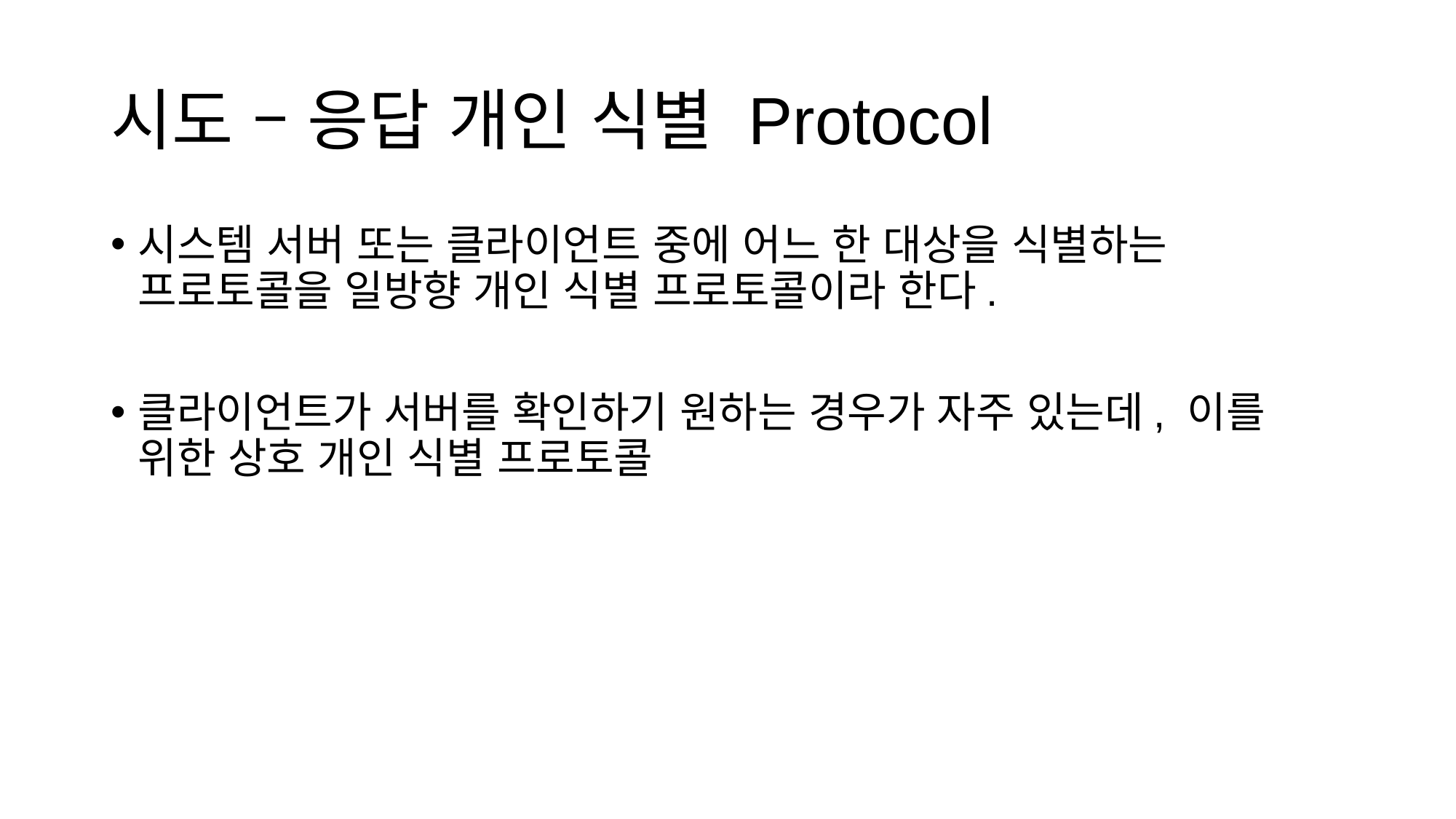

# 시도 – 응답 개인 식별 Protocol
시스템 서버 또는 클라이언트 중에 어느 한 대상을 식별하는 프로토콜을 일방향 개인 식별 프로토콜이라 한다.

클라이언트가 서버를 확인하기 원하는 경우가 자주 있는데, 이를 위한 상호 개인 식별 프로토콜